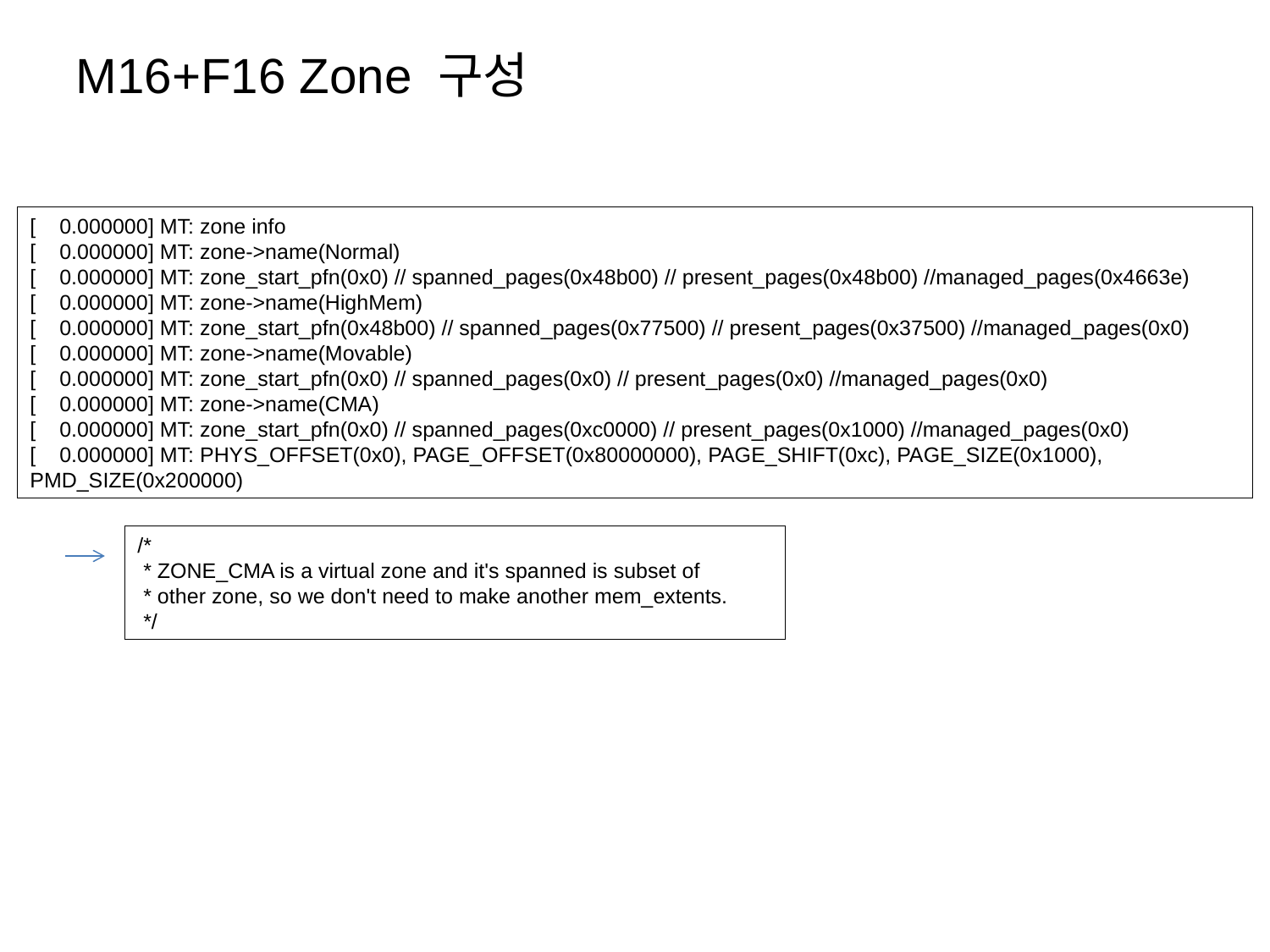

M16+F16 Zone 구성
[    0.000000] MT: zone info
[    0.000000] MT: zone->name(Normal)
[    0.000000] MT: zone_start_pfn(0x0) // spanned_pages(0x48b00) // present_pages(0x48b00) //managed_pages(0x4663e)
[    0.000000] MT: zone->name(HighMem)
[    0.000000] MT: zone_start_pfn(0x48b00) // spanned_pages(0x77500) // present_pages(0x37500) //managed_pages(0x0)
[    0.000000] MT: zone->name(Movable)
[    0.000000] MT: zone_start_pfn(0x0) // spanned_pages(0x0) // present_pages(0x0) //managed_pages(0x0)
[    0.000000] MT: zone->name(CMA)
[    0.000000] MT: zone_start_pfn(0x0) // spanned_pages(0xc0000) // present_pages(0x1000) //managed_pages(0x0)
[    0.000000] MT: PHYS_OFFSET(0x0), PAGE_OFFSET(0x80000000), PAGE_SHIFT(0xc), PAGE_SIZE(0x1000), PMD_SIZE(0x200000)
/*
 * ZONE_CMA is a virtual zone and it's spanned is subset of
 * other zone, so we don't need to make another mem_extents.
 */